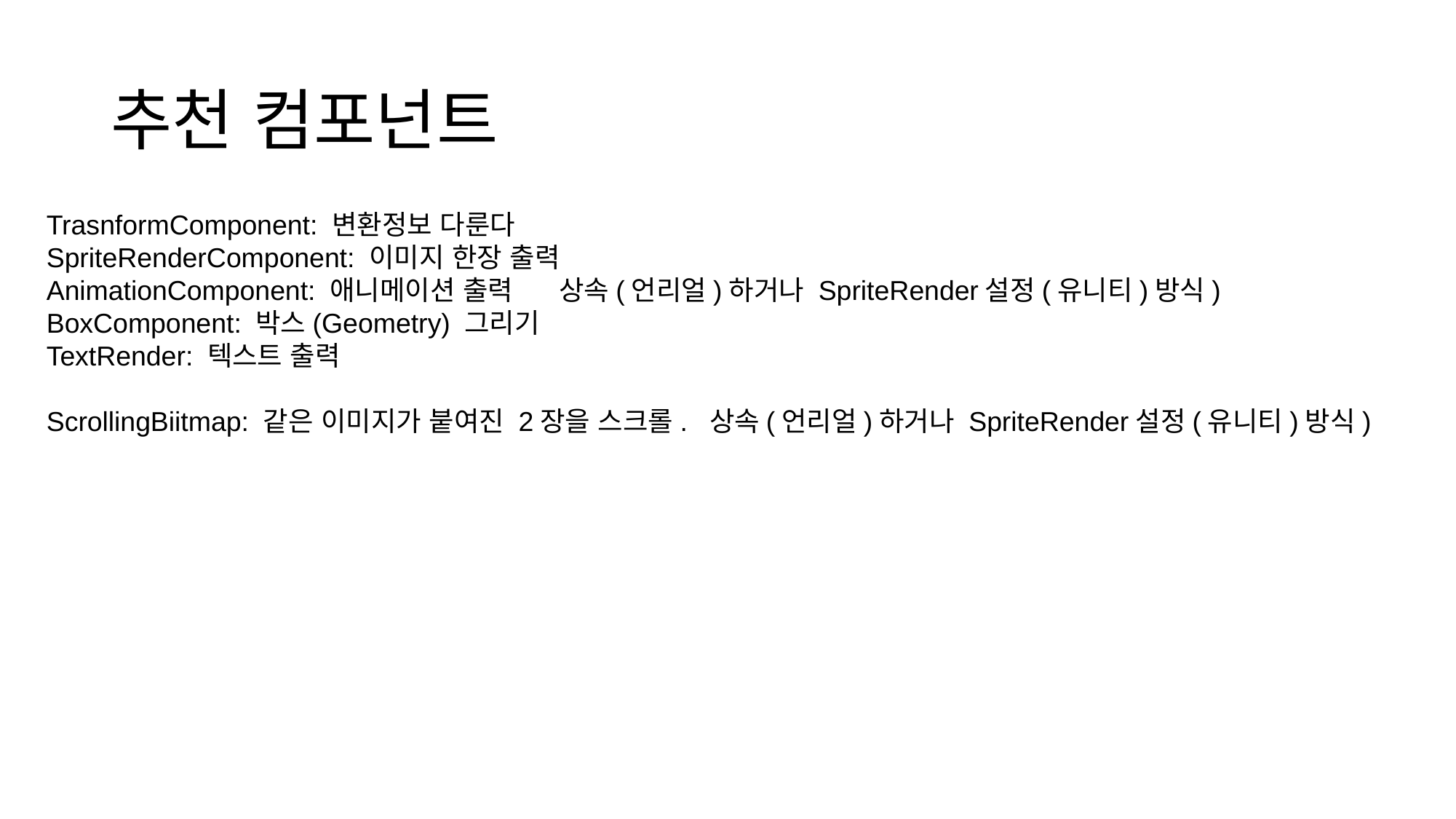

# 추천 컴포넌트
TrasnformComponent: 변환정보 다룬다
SpriteRenderComponent: 이미지 한장 출력
AnimationComponent: 애니메이션 출력      상속(언리얼)하거나 SpriteRender설정(유니티)방식)
BoxComponent: 박스(Geometry) 그리기
TextRender: 텍스트 출력

ScrollingBiitmap: 같은 이미지가 붙여진 2장을 스크롤.  상속(언리얼)하거나 SpriteRender설정(유니티)방식)